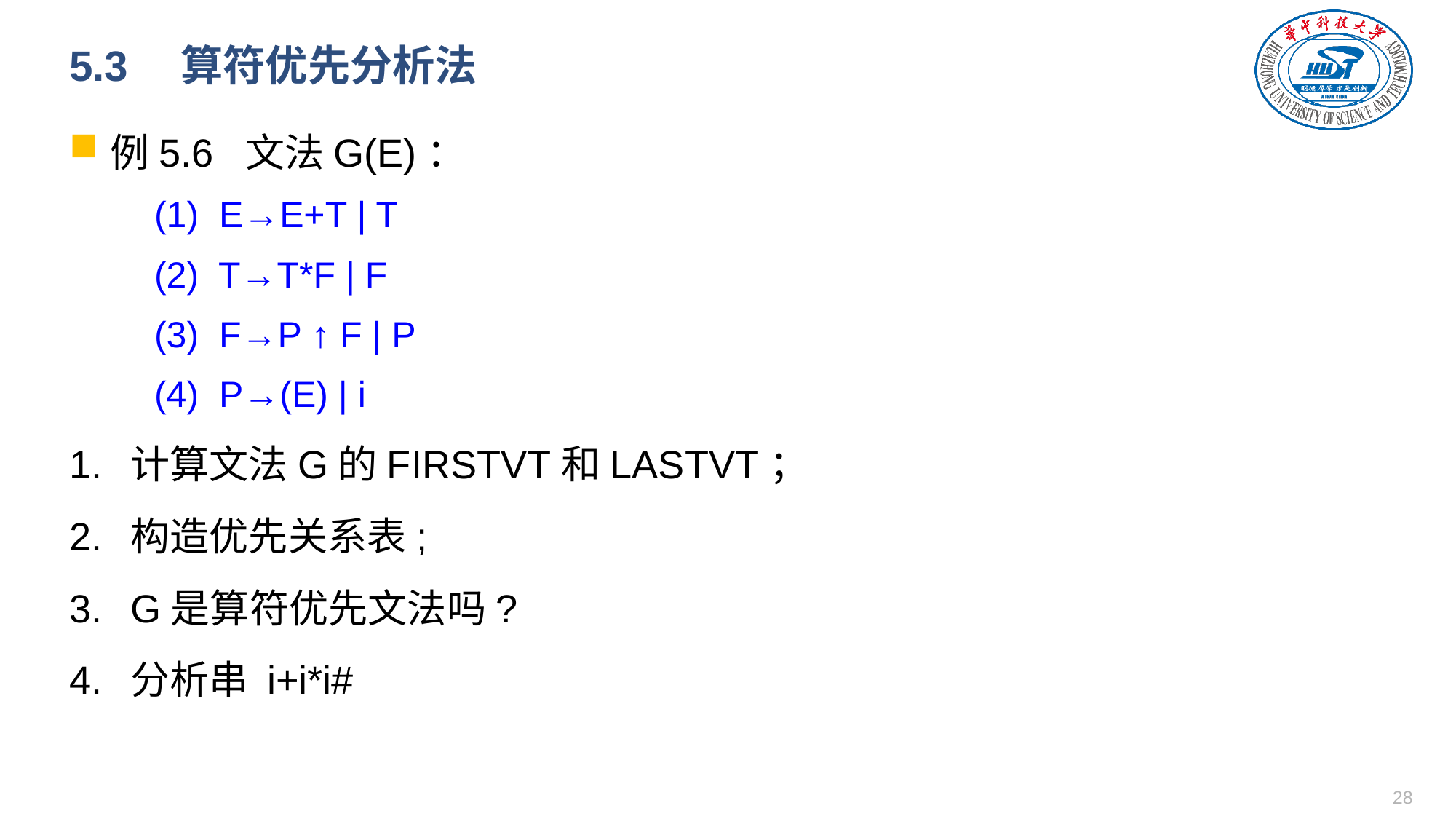

# 5.3　算符优先分析法
例5.6  文法G(E)：
   (1)  E→E+T | T
   (2)  T→T*F | F
   (3)  F→P ↑ F | P
   (4)  P→(E) | i
计算文法G的FIRSTVT和LASTVT；
构造优先关系表;
G是算符优先文法吗?
分析串 i+i*i#

28